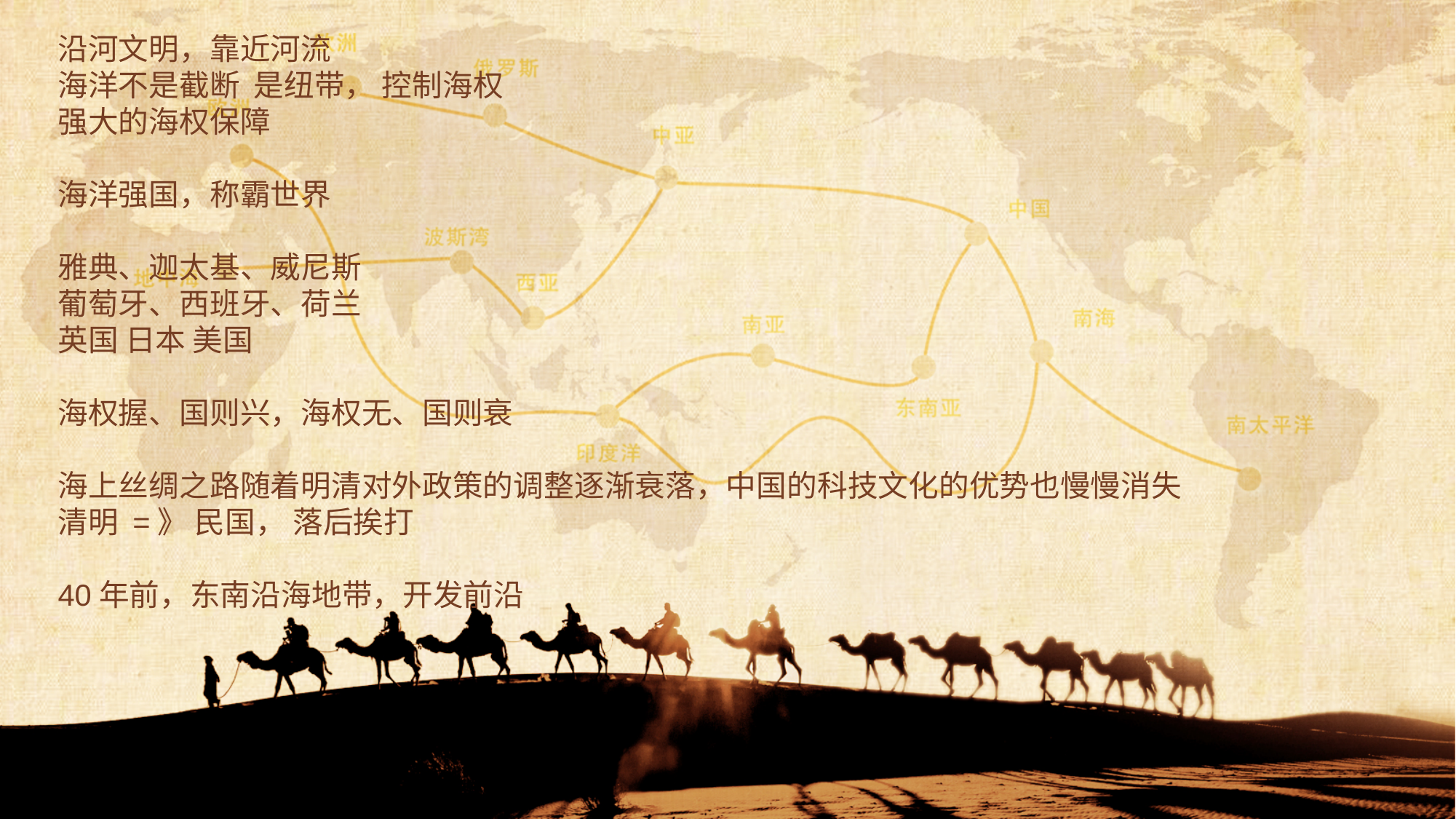

沿河文明，靠近河流
海洋不是截断  是纽带， 控制海权
强大的海权保障

海洋强国，称霸世界

雅典、迦太基、威尼斯
葡萄牙、西班牙、荷兰
英国 日本 美国

海权握、国则兴，海权无、国则衰

海上丝绸之路随着明清对外政策的调整逐渐衰落，中国的科技文化的优势也慢慢消失
清明 =》 民国， 落后挨打

40年前，东南沿海地带，开发前沿